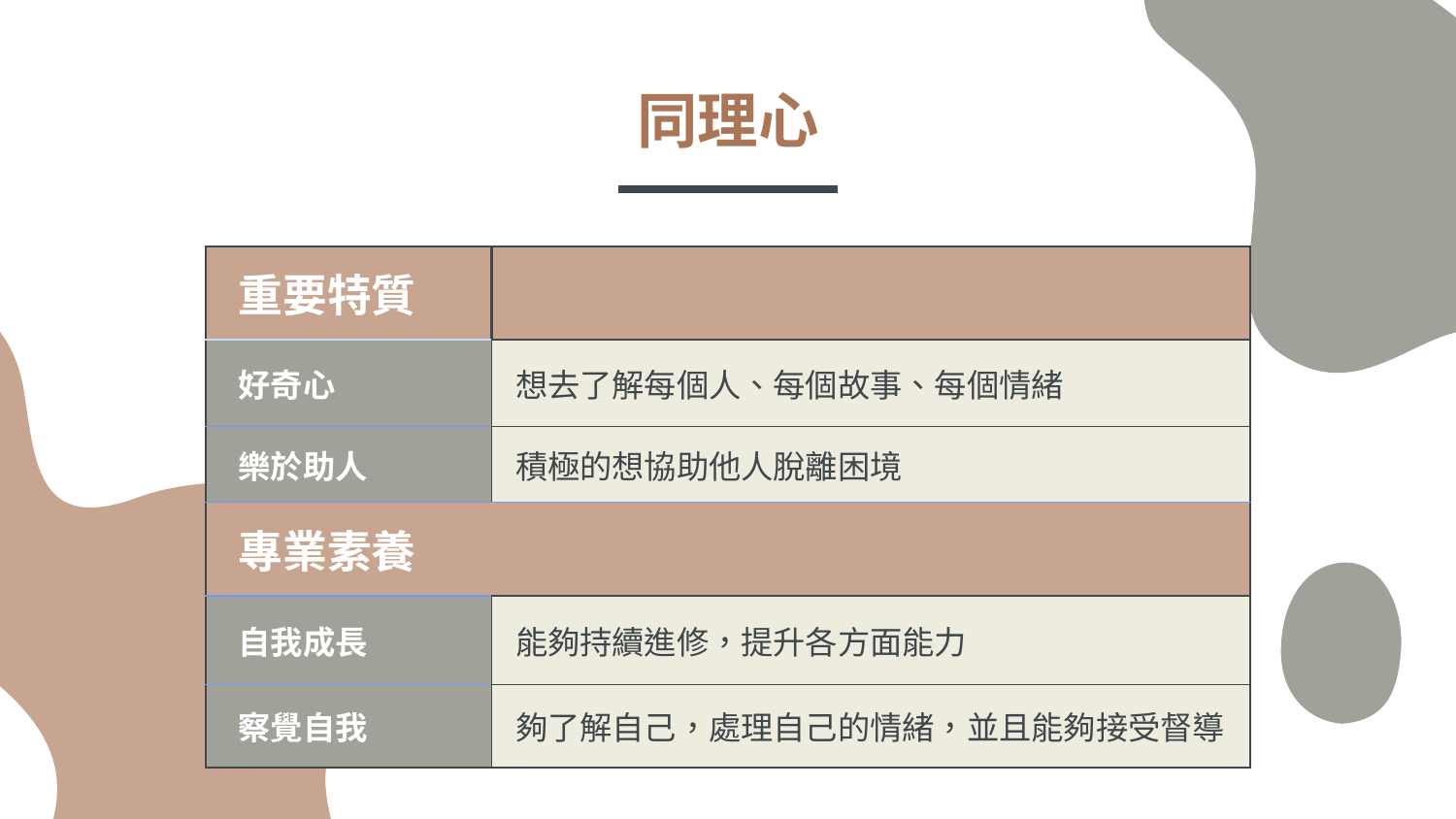

# 同理心

| 重要特質 |  |
| --- | --- |
| 好奇心 | 想去了解每個人、每個故事、每個情緒 |
| 樂於助人 | 積極的想協助他人脫離困境 |
| 專業素養 |  |
| 自我成長 | 能夠持續進修，提升各方面能力 |
| 察覺自我 | 夠了解自己，處理自己的情緒，並且能夠接受督導 |